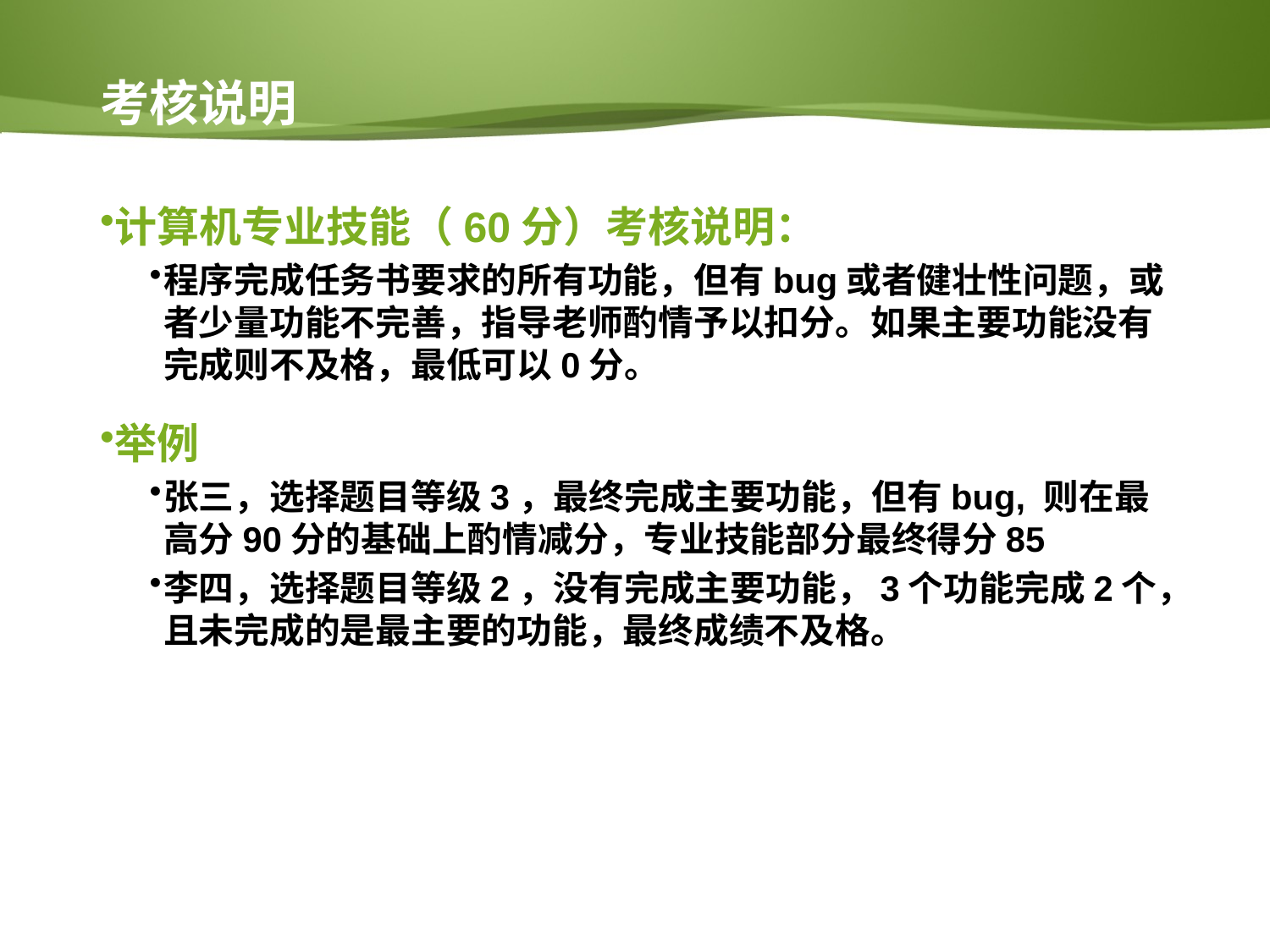

考核说明
计算机专业技能（60分）考核说明：
程序完成任务书要求的所有功能，但有bug或者健壮性问题，或者少量功能不完善，指导老师酌情予以扣分。如果主要功能没有完成则不及格，最低可以0分。
举例
张三，选择题目等级3，最终完成主要功能，但有bug, 则在最高分90分的基础上酌情减分，专业技能部分最终得分85
李四，选择题目等级2，没有完成主要功能，3个功能完成2个，且未完成的是最主要的功能，最终成绩不及格。